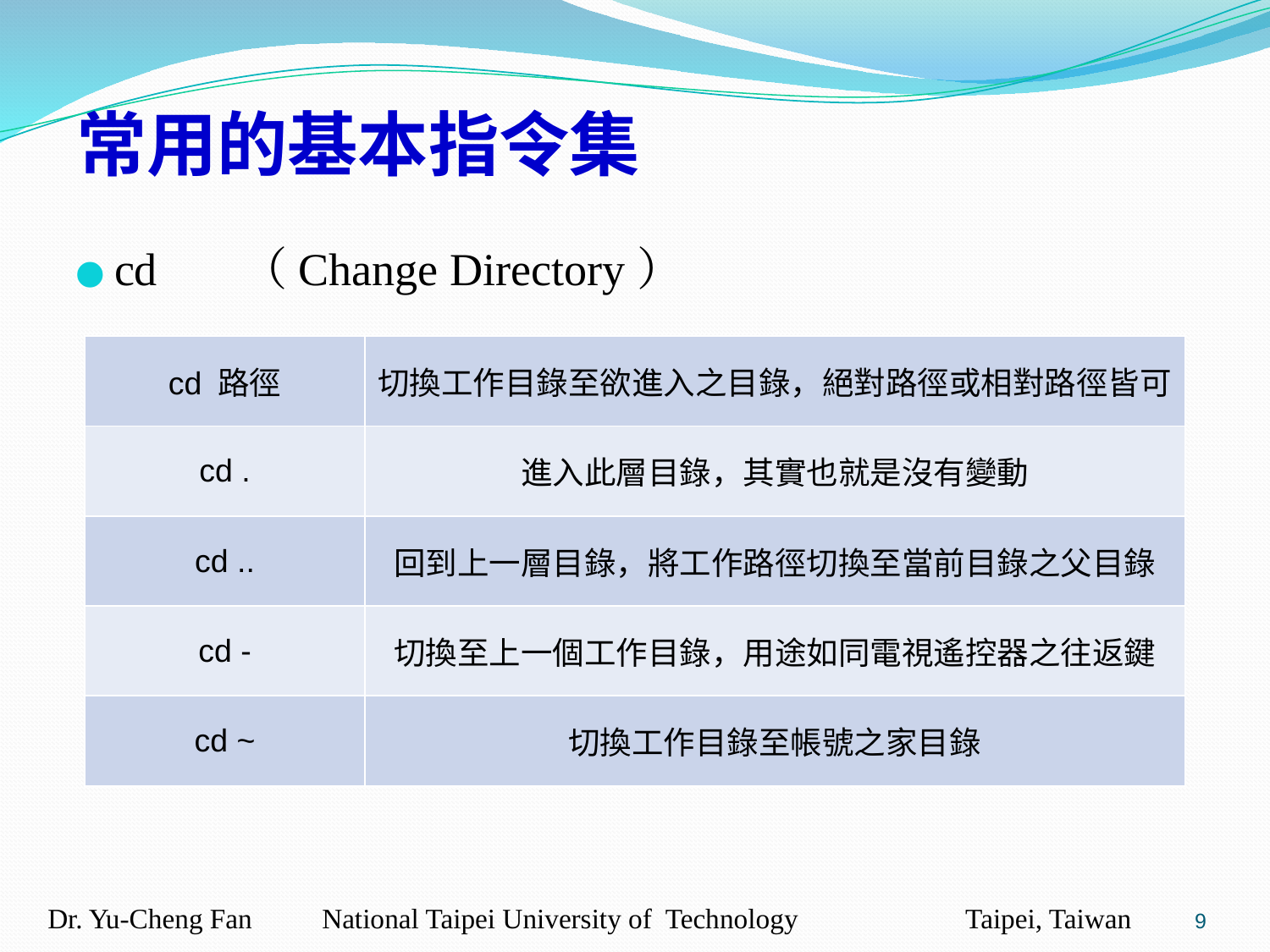

常用的基本指令集

cd	（Change Directory）

| cd 路徑 | 切換工作目錄至欲進入之目錄，絕對路徑或相對路徑皆可 |
| --- | --- |
| cd . | 進入此層目錄，其實也就是沒有變動 |
| cd .. | 回到上一層目錄，將工作路徑切換至當前目錄之父目錄 |
| cd - | 切換至上一個工作目錄，用途如同電視遙控器之往返鍵 |
| cd ~ | 切換工作目錄至帳號之家目錄 |
9
Dr. Yu-Cheng Fan          National Taipei University of  Technology                        Taipei, Taiwan